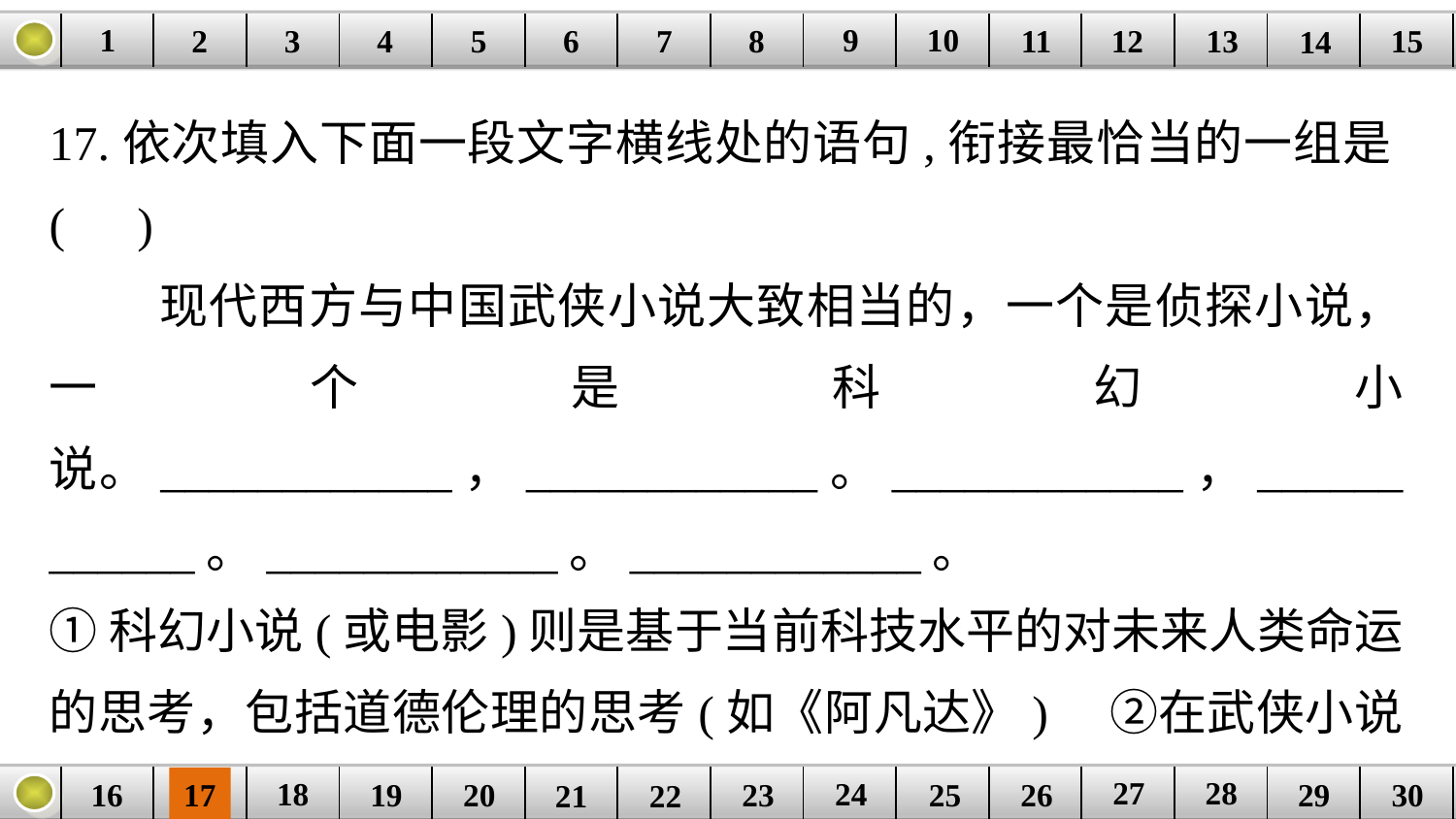

9
10
1
3
4
5
6
8
11
2
12
15
|  |  |  |  |  |  |  |  |  |  |  |  |  |  |  |
| --- | --- | --- | --- | --- | --- | --- | --- | --- | --- | --- | --- | --- | --- | --- |
7
13
14

17.依次填入下面一段文字横线处的语句,衔接最恰当的一组是(　)
        现代西方与中国武侠小说大致相当的，一个是侦探小说，一个是科幻小说。____________，____________。____________，____________。____________。____________。
①科幻小说(或电影)则是基于当前科技水平的对未来人类命运的思考，包括道德伦理的思考(如《阿凡达》)　②在武侠小说中，最常见到的就是各路武林高手共同去抢一部诸如《九阴真经》的武林秘籍，似乎只要得到了这本书，立刻就能功力大增

27
28
18
24
16
25
26
30
|  |  |  |  |  |  |  |  |  |  |  |  |  |  |  |
| --- | --- | --- | --- | --- | --- | --- | --- | --- | --- | --- | --- | --- | --- | --- |
23
17
19
20
29
21
22